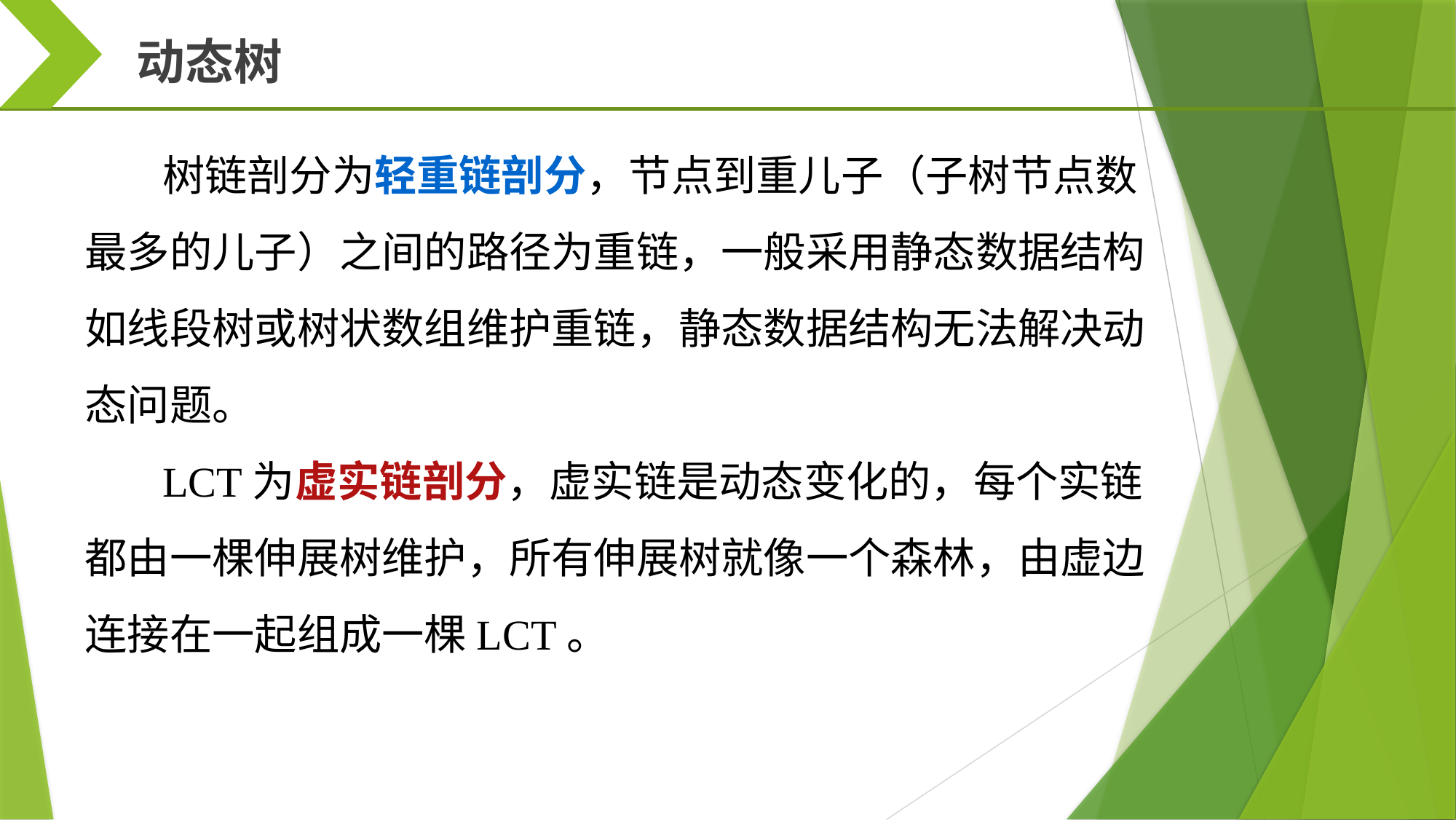

动态树
树链剖分为轻重链剖分，节点到重儿子（子树节点数最多的儿子）之间的路径为重链，一般采用静态数据结构如线段树或树状数组维护重链，静态数据结构无法解决动态问题。
LCT为虚实链剖分，虚实链是动态变化的，每个实链都由一棵伸展树维护，所有伸展树就像一个森林，由虚边连接在一起组成一棵LCT。